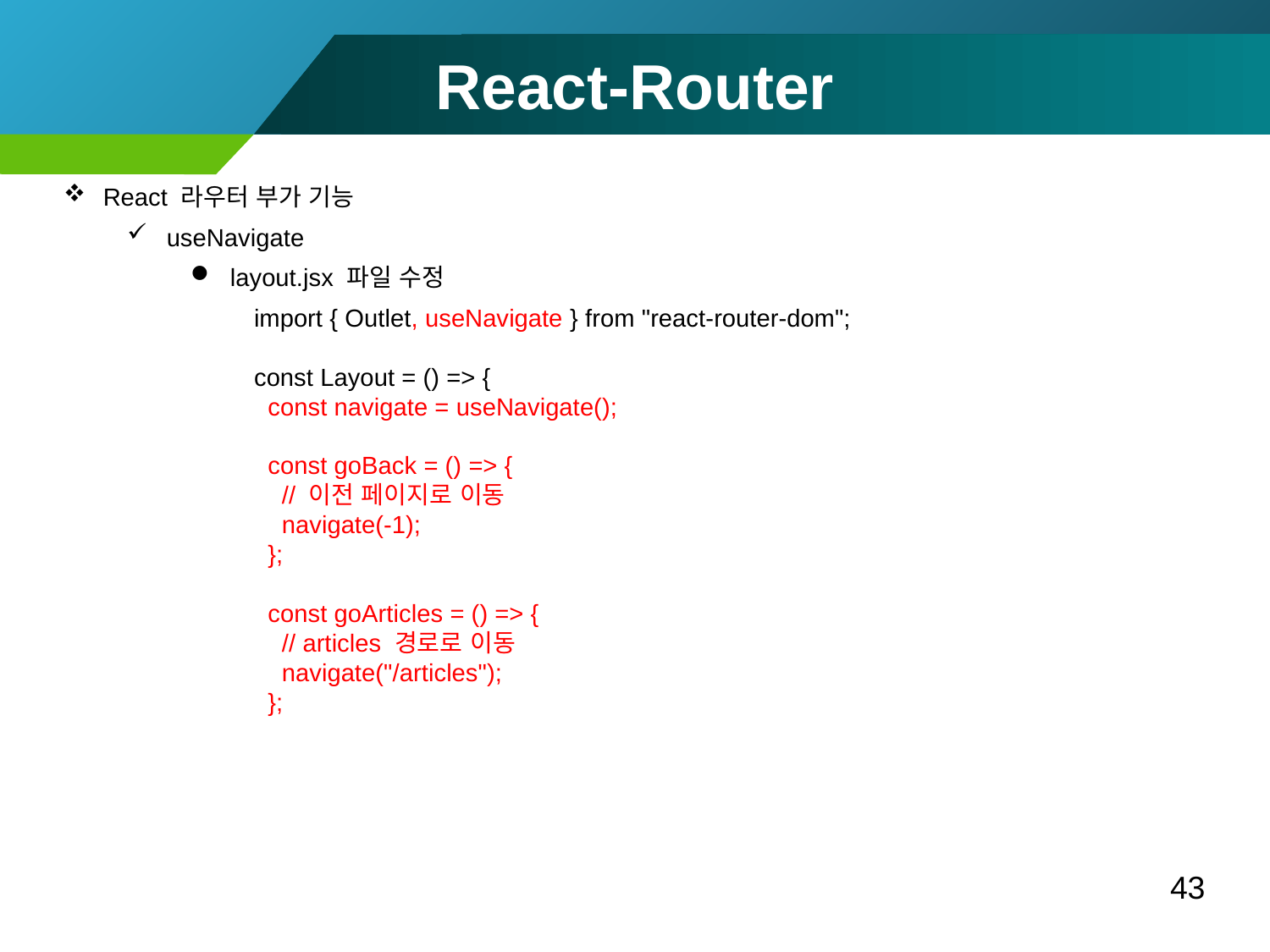

React-Router
React 라우터 부가 기능
useNavigate
layout.jsx 파일 수정
import { Outlet, useNavigate } from "react-router-dom";

const Layout = () => {
  const navigate = useNavigate();

  const goBack = () => {
    // 이전 페이지로 이동
    navigate(-1);
  };

  const goArticles = () => {
    // articles 경로로 이동
    navigate("/articles");
  };
43